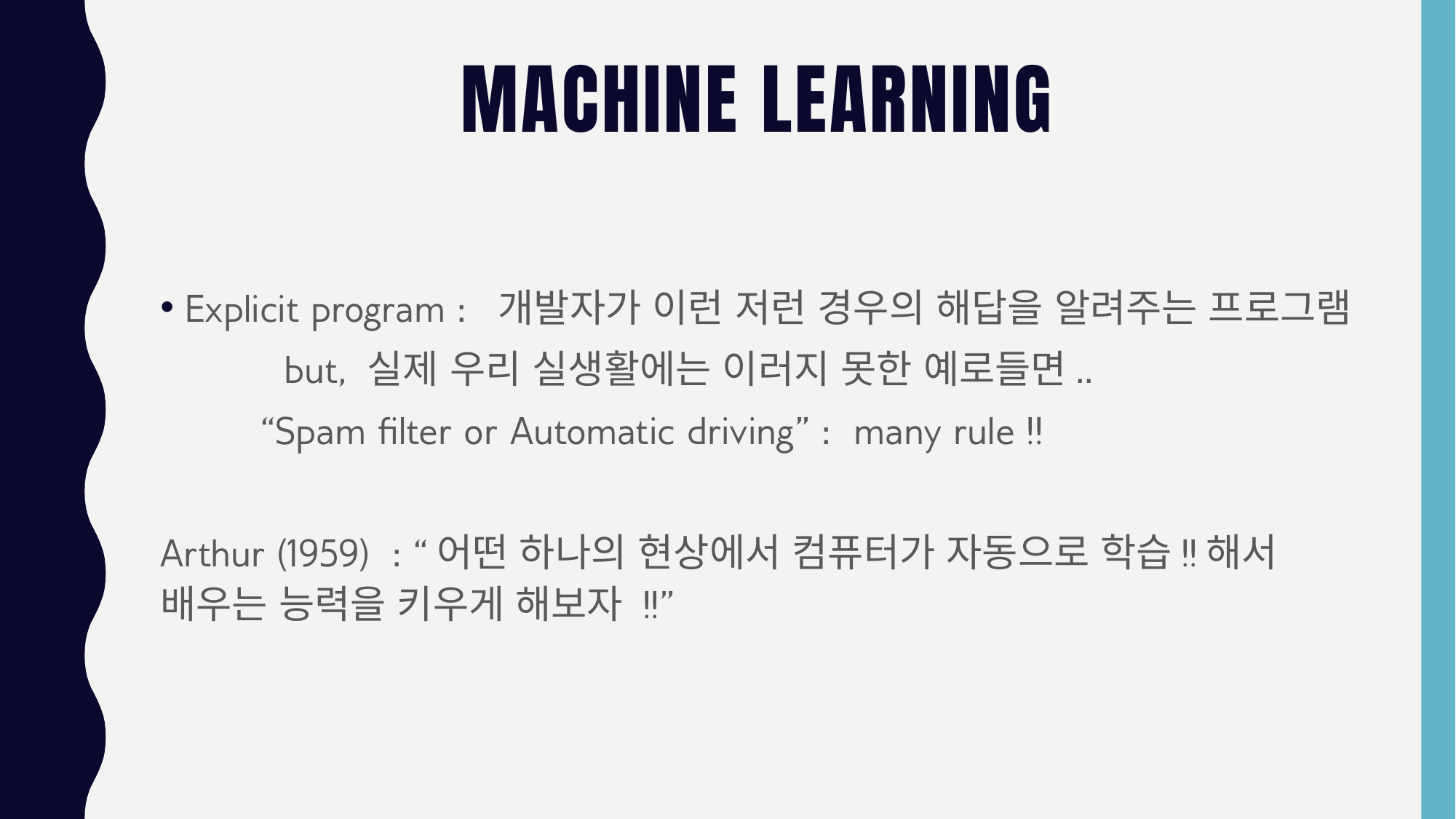

# Machine Learning
Explicit program :  개발자가 이런 저런 경우의 해답을 알려주는 프로그램
			  but, 실제 우리 실생활에는 이러지 못한 예로들면..
			“Spam filter or Automatic driving” :  many rule !!

Arthur (1959)  : “어떤 하나의 현상에서 컴퓨터가 자동으로 학습!!해서 배우는 능력을 키우게 해보자 !!”